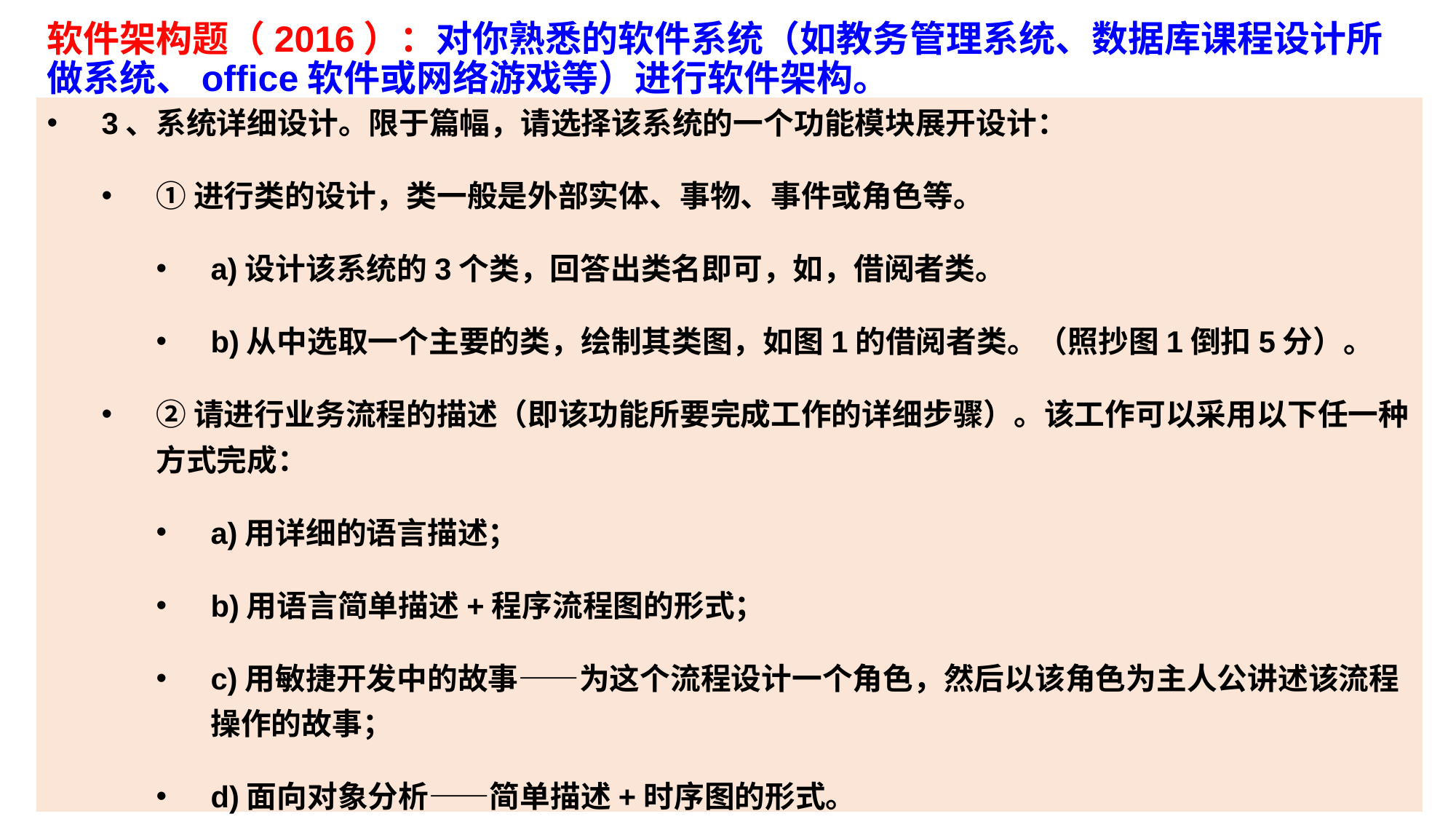

# 软件架构题（2016）：对你熟悉的软件系统（如教务管理系统、数据库课程设计所做系统、office软件或网络游戏等）进行软件架构。
3、系统详细设计。限于篇幅，请选择该系统的一个功能模块展开设计：
①进行类的设计，类一般是外部实体、事物、事件或角色等。
a)设计该系统的3个类，回答出类名即可，如，借阅者类。
b)从中选取一个主要的类，绘制其类图，如图1的借阅者类。（照抄图1倒扣5分）。
②请进行业务流程的描述（即该功能所要完成工作的详细步骤）。该工作可以采用以下任一种方式完成：
a)用详细的语言描述；
b)用语言简单描述+程序流程图的形式；
c)用敏捷开发中的故事——为这个流程设计一个角色，然后以该角色为主人公讲述该流程操作的故事；
d)面向对象分析——简单描述+时序图的形式。